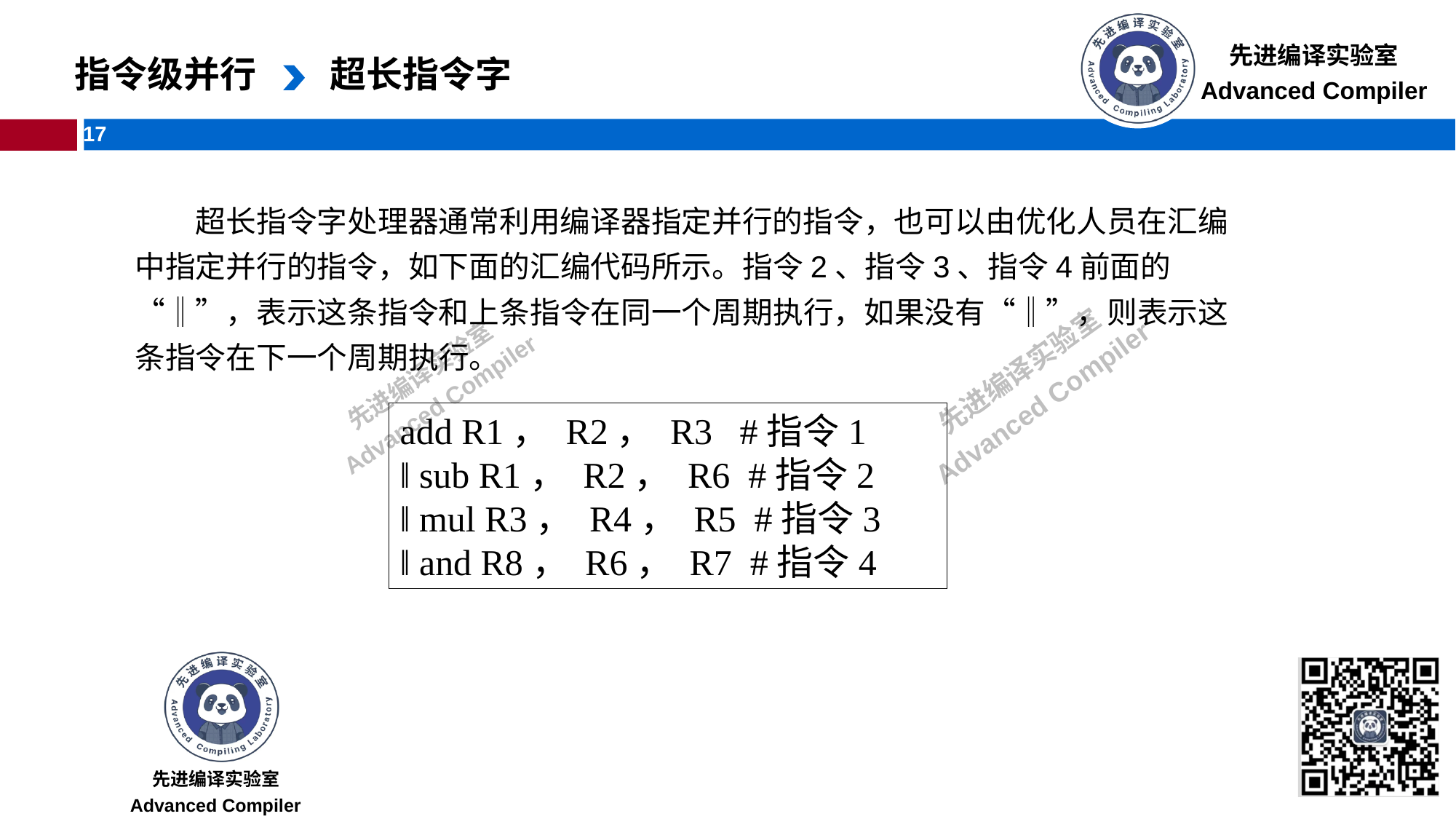

指令级并行
超长指令字

超长指令字处理器通常利用编译器指定并行的指令，也可以由优化人员在汇编中指定并行的指令，如下面的汇编代码所示。指令2、指令3、指令4前面的“‖”，表示这条指令和上条指令在同一个周期执行，如果没有“‖”，则表示这条指令在下一个周期执行。
add R1， R2， R3   #指令1
‖ sub R1， R2， R6  #指令2
‖ mul R3， R4， R5  #指令3
‖ and R8， R6， R7  #指令4